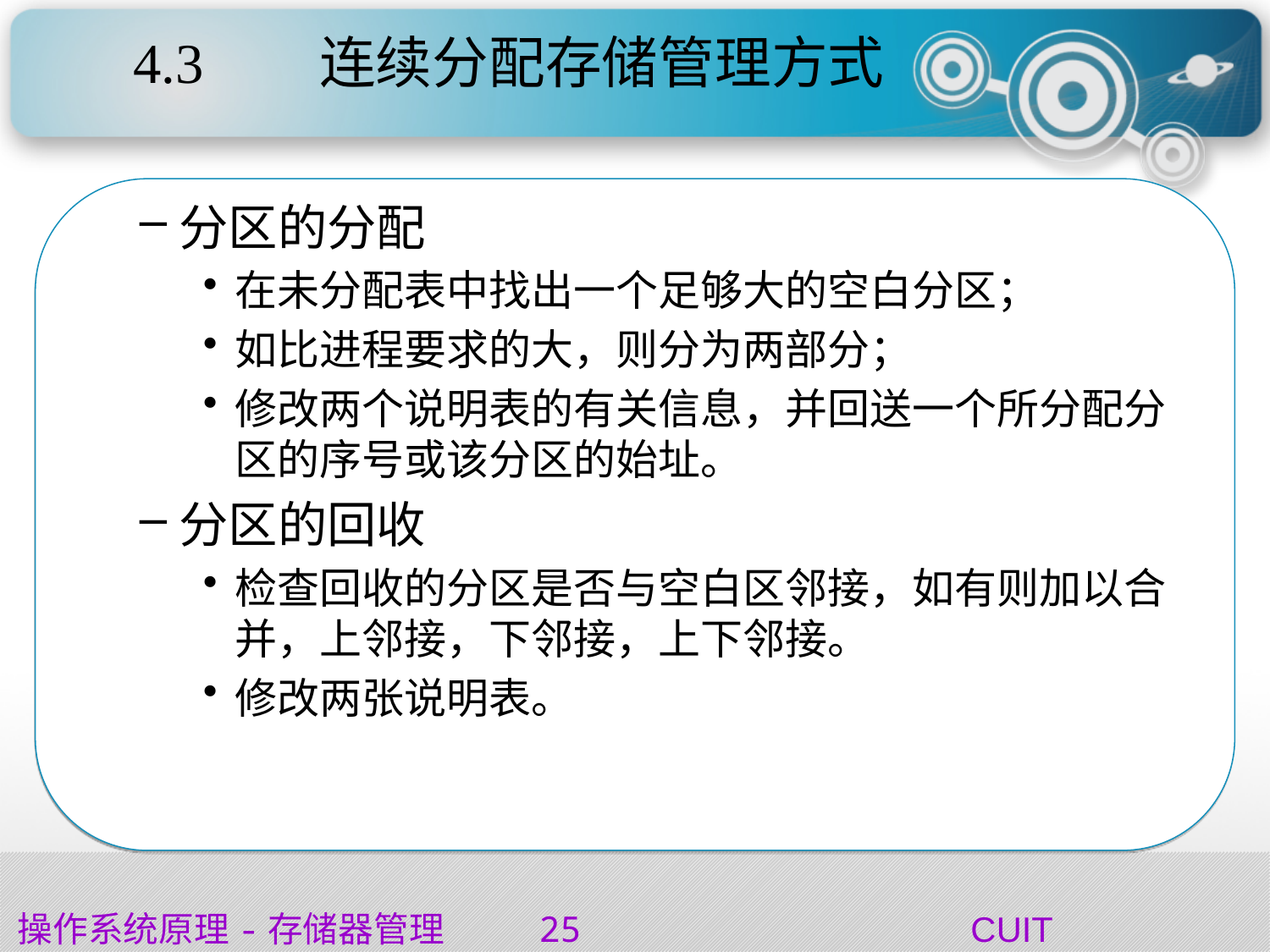

# 4.3   连续分配存储管理方式
分区的分配
在未分配表中找出一个足够大的空白分区；
如比进程要求的大，则分为两部分；
修改两个说明表的有关信息，并回送一个所分配分区的序号或该分区的始址。
分区的回收
检查回收的分区是否与空白区邻接，如有则加以合并，上邻接，下邻接，上下邻接。
修改两张说明表。